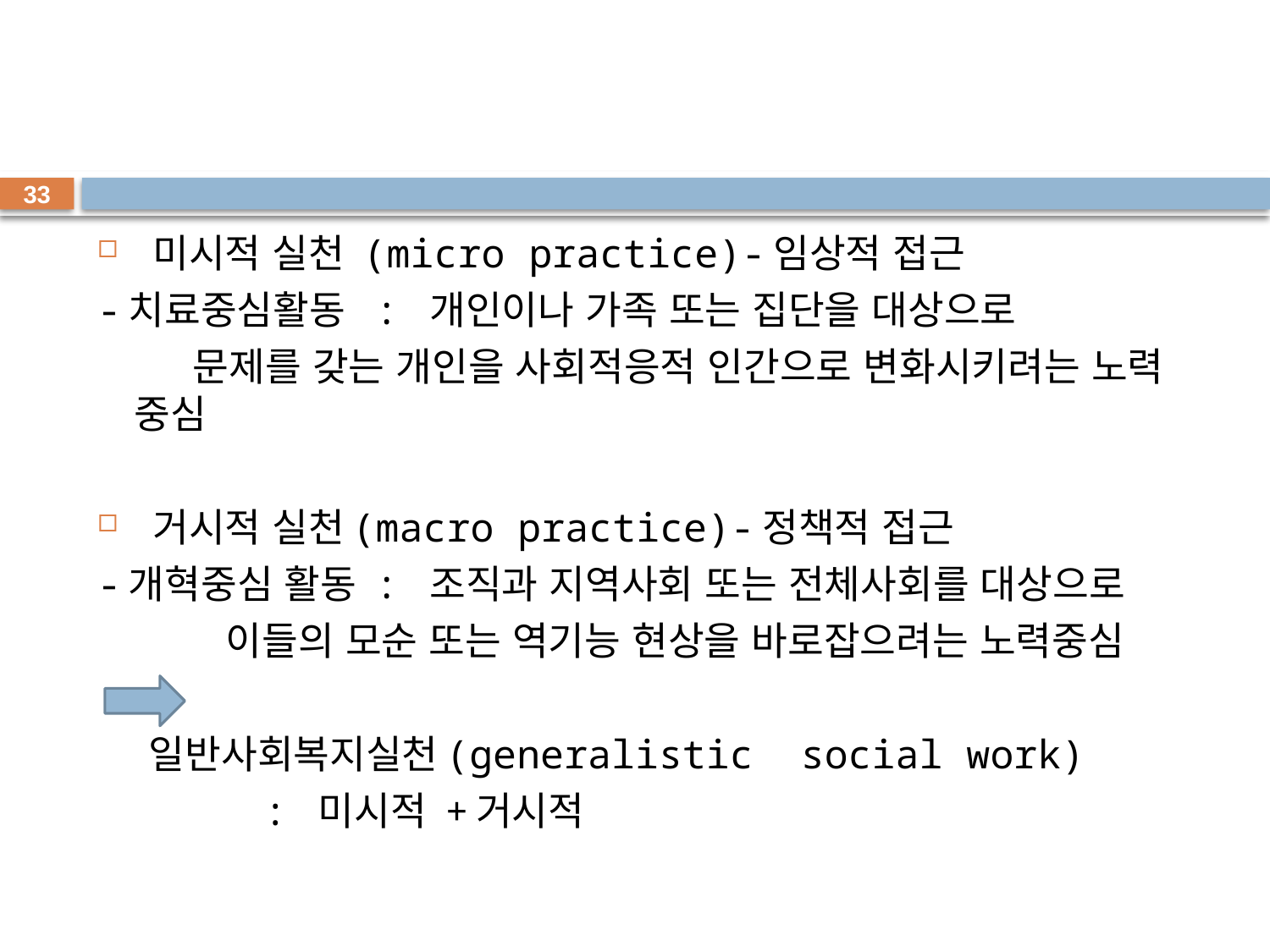

#
33
 미시적 실천 (micro practice)-임상적 접근
-치료중심활동  : 개인이나 가족 또는 집단을 대상으로
        문제를 갖는 개인을 사회적응적 인간으로 변화시키려는 노력 중심

 거시적 실천(macro practice)-정책적 접근
-개혁중심 활동 : 조직과 지역사회 또는 전체사회를 대상으로
           이들의 모순 또는 역기능 현상을 바로잡으려는 노력중심

    일반사회복지실천(generalistic  social work)
       : 미시적 +거시적